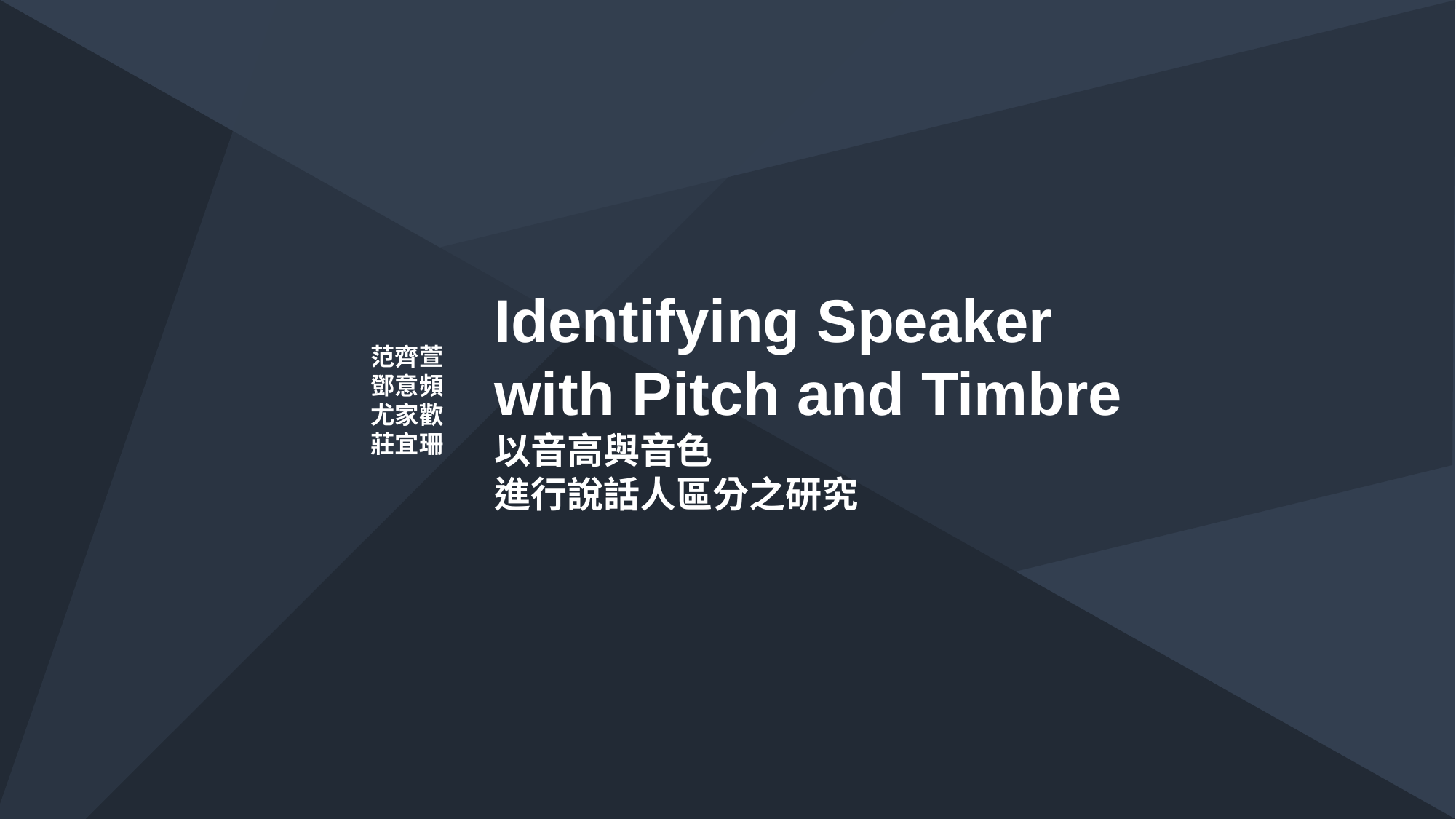

Identifying Speaker with Pitch and Timbre
以音高與音色
進行說話人區分之研究
范齊萱
鄧意頻
尤家歡
莊宜珊